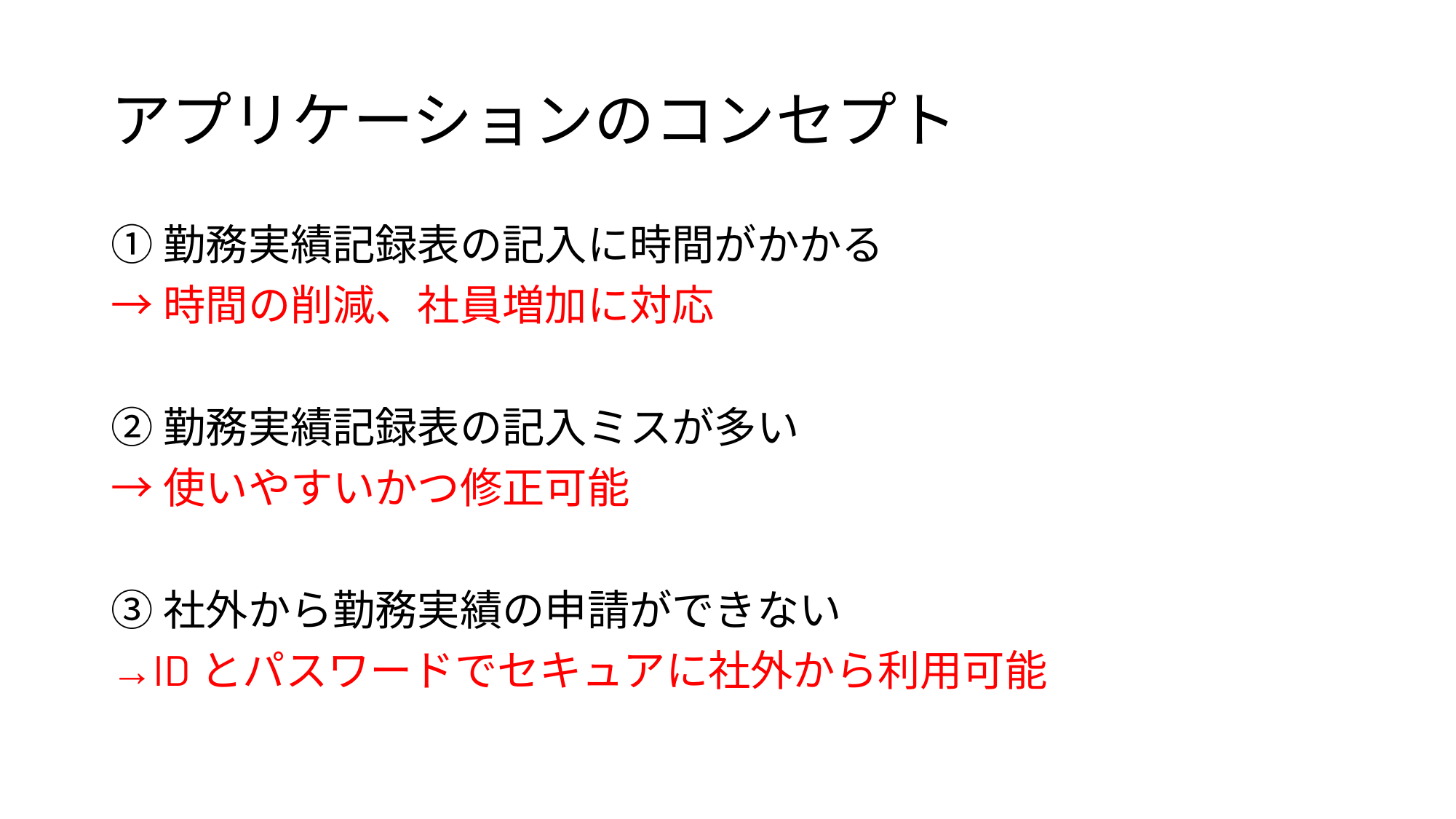

# アプリケーションのコンセプト
①勤務実績記録表の記入に時間がかかる
→時間の削減、社員増加に対応

②勤務実績記録表の記入ミスが多い
→使いやすいかつ修正可能

③社外から勤務実績の申請ができない
→IDとパスワードでセキュアに社外から利用可能